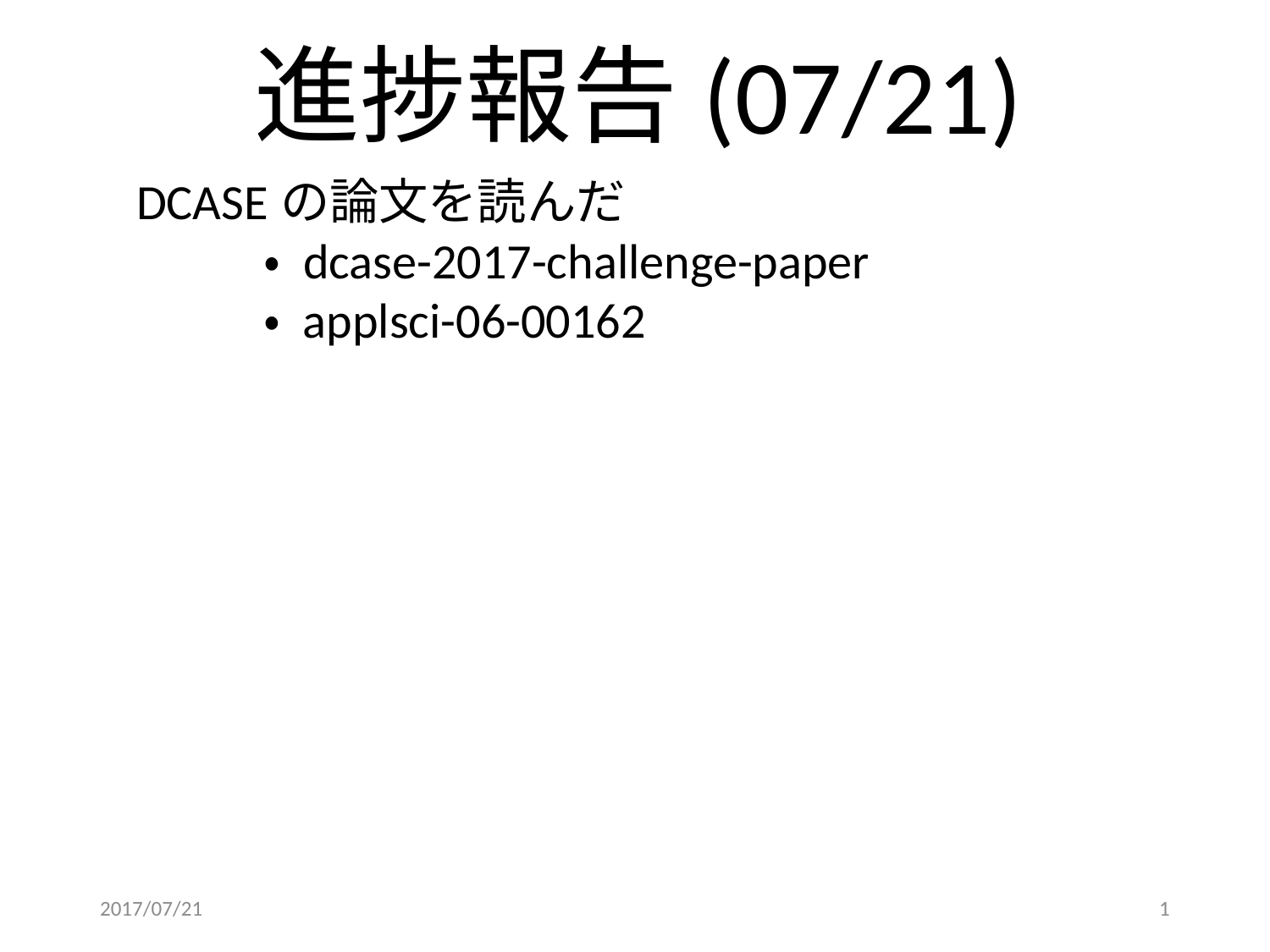

# 進捗報告(07/21)
DCASEの論文を読んだ
	・ dcase-2017-challenge-paper
	・ applsci-06-00162
2017/07/21
1